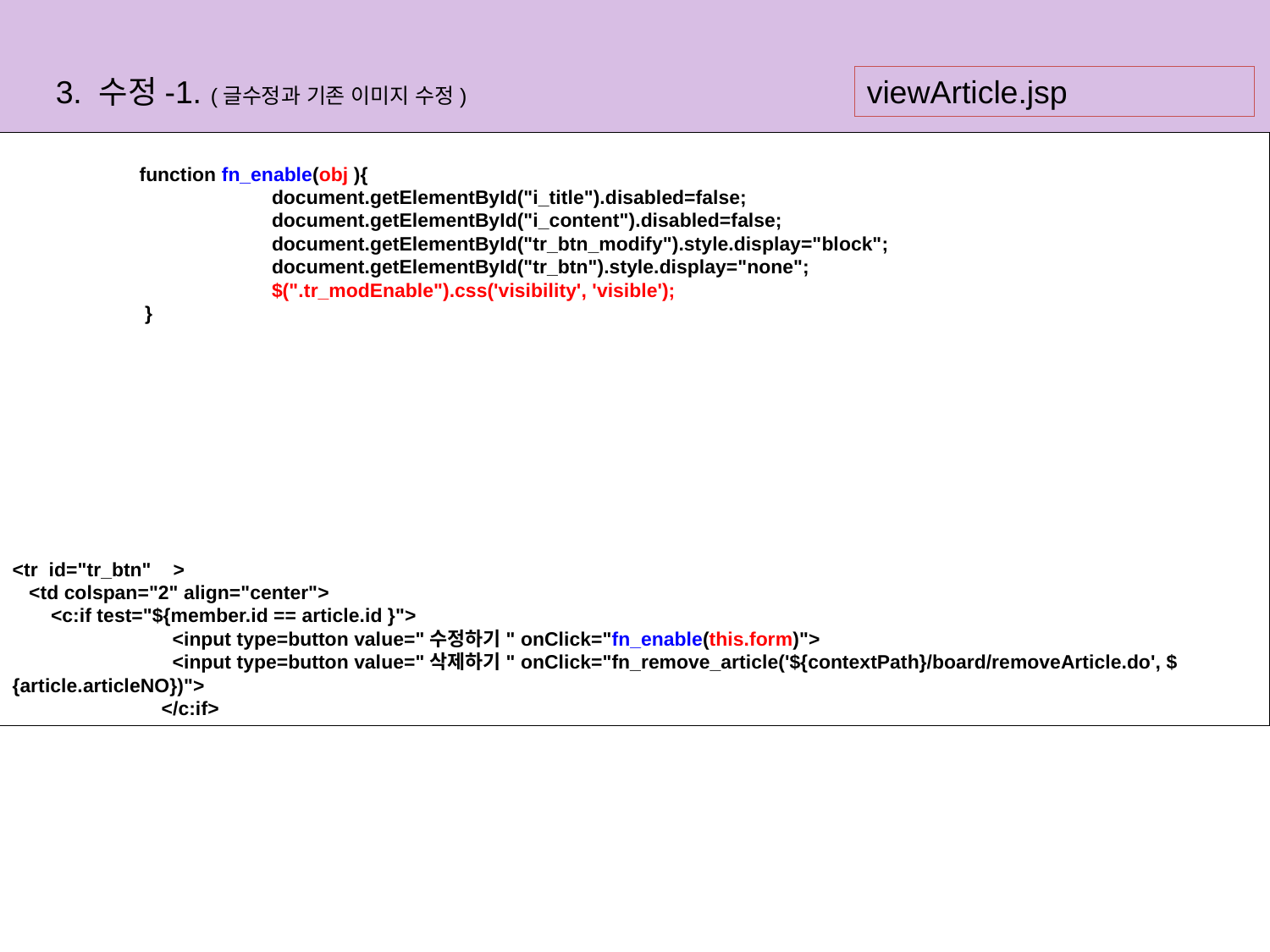

viewArticle.jsp
3. 수정-1. (글수정과 기존 이미지 수정)

	function fn_enable(obj ){
		 document.getElementById("i_title").disabled=false;
		 document.getElementById("i_content").disabled=false;
		 document.getElementById("tr_btn_modify").style.display="block";
		 document.getElementById("tr_btn").style.display="none";
		 $(".tr_modEnable").css('visibility', 'visible');
	 }

<tr  id="tr_btn"    >
   <td colspan="2" align="center">
       <c:if test="${member.id == article.id }">
	      <input type=button value="수정하기" onClick="fn_enable(this.form)">
	      <input type=button value="삭제하기" onClick="fn_remove_article('${contextPath}/board/removeArticle.do', ${article.articleNO})">
	    </c:if>